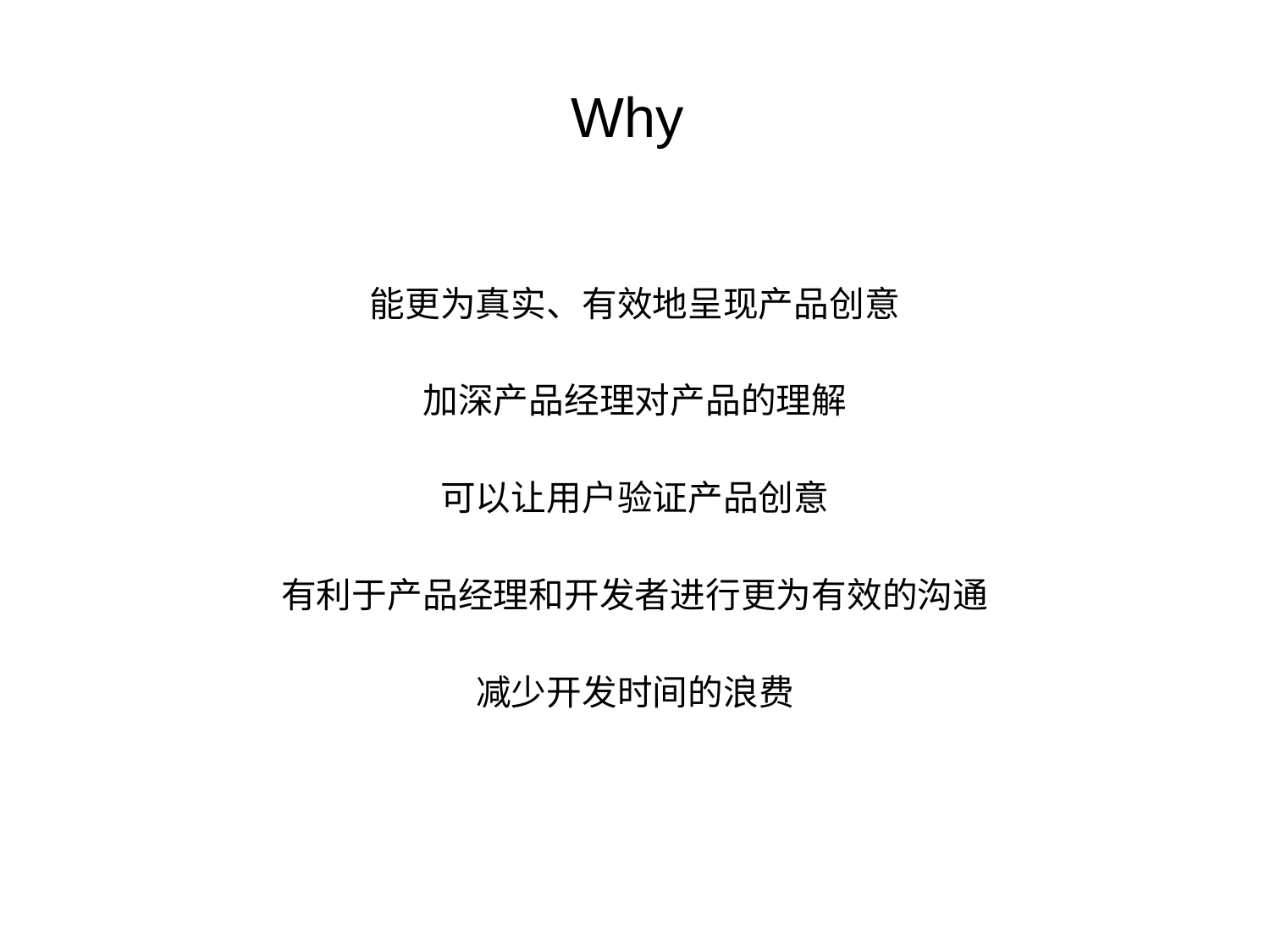

Why
能更为真实、有效地呈现产品创意
加深产品经理对产品的理解
可以让用户验证产品创意
有利于产品经理和开发者进行更为有效的沟通
减少开发时间的浪费